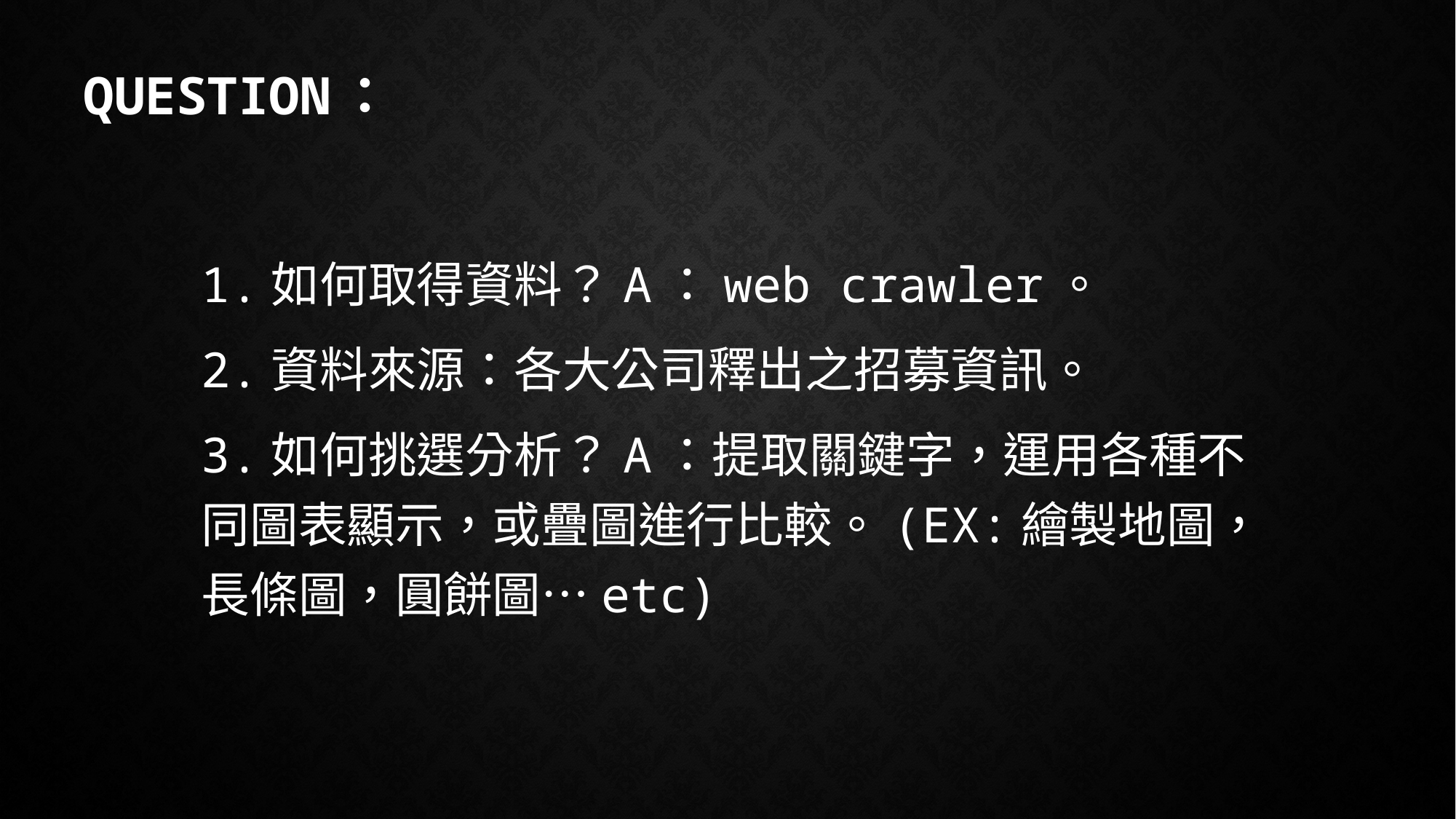

# quesTION：
1.如何取得資料？A：web crawler。
2.資料來源：各大公司釋出之招募資訊。
3.如何挑選分析？A：提取關鍵字，運用各種不同圖表顯示，或疊圖進行比較。(EX:繪製地圖，長條圖，圓餅圖…etc)